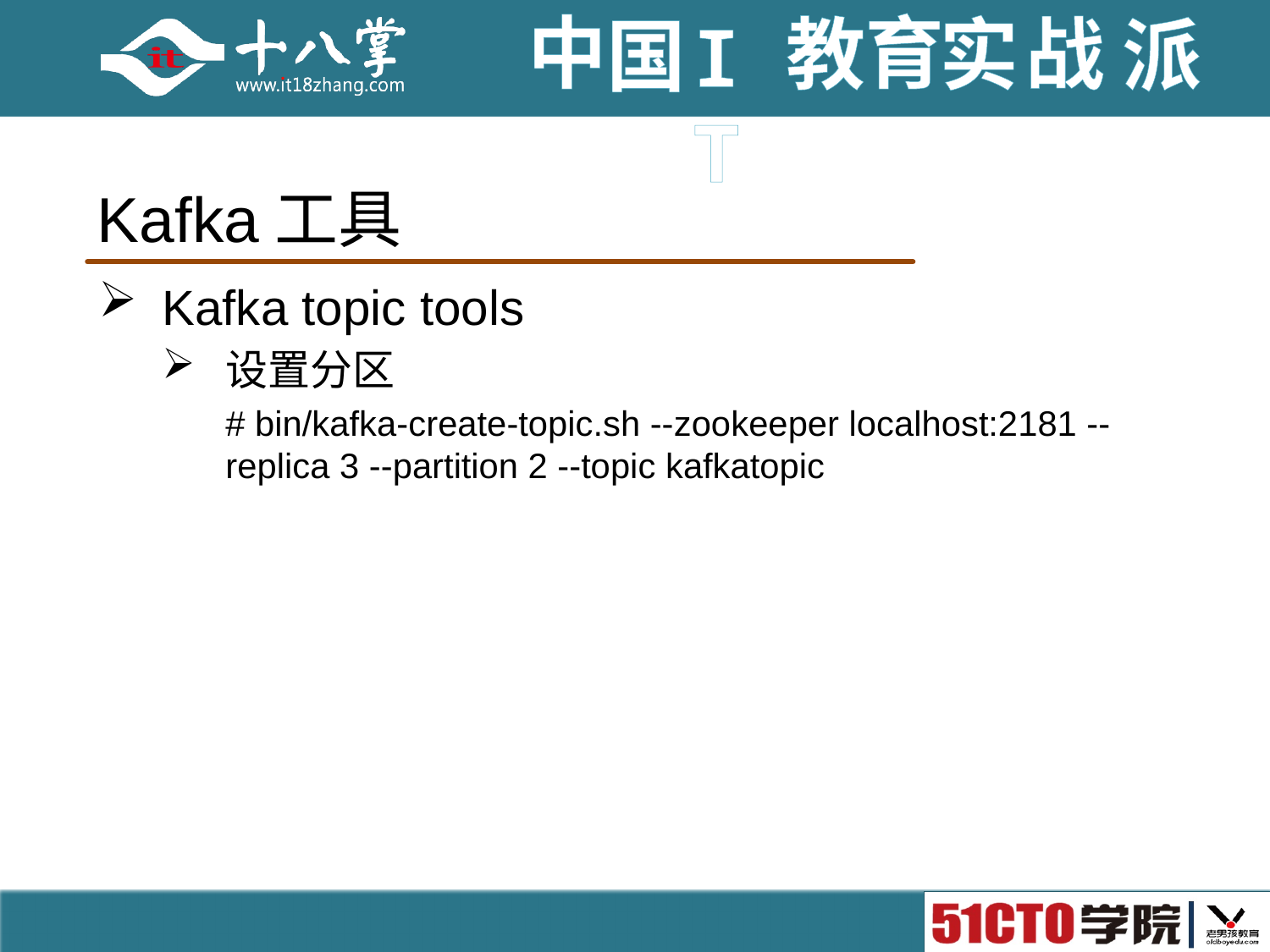

# Kafka工具
Kafka topic tools
设置分区
# bin/kafka-create-topic.sh --zookeeper localhost:2181 --replica 3 --partition 2 --topic kafkatopic